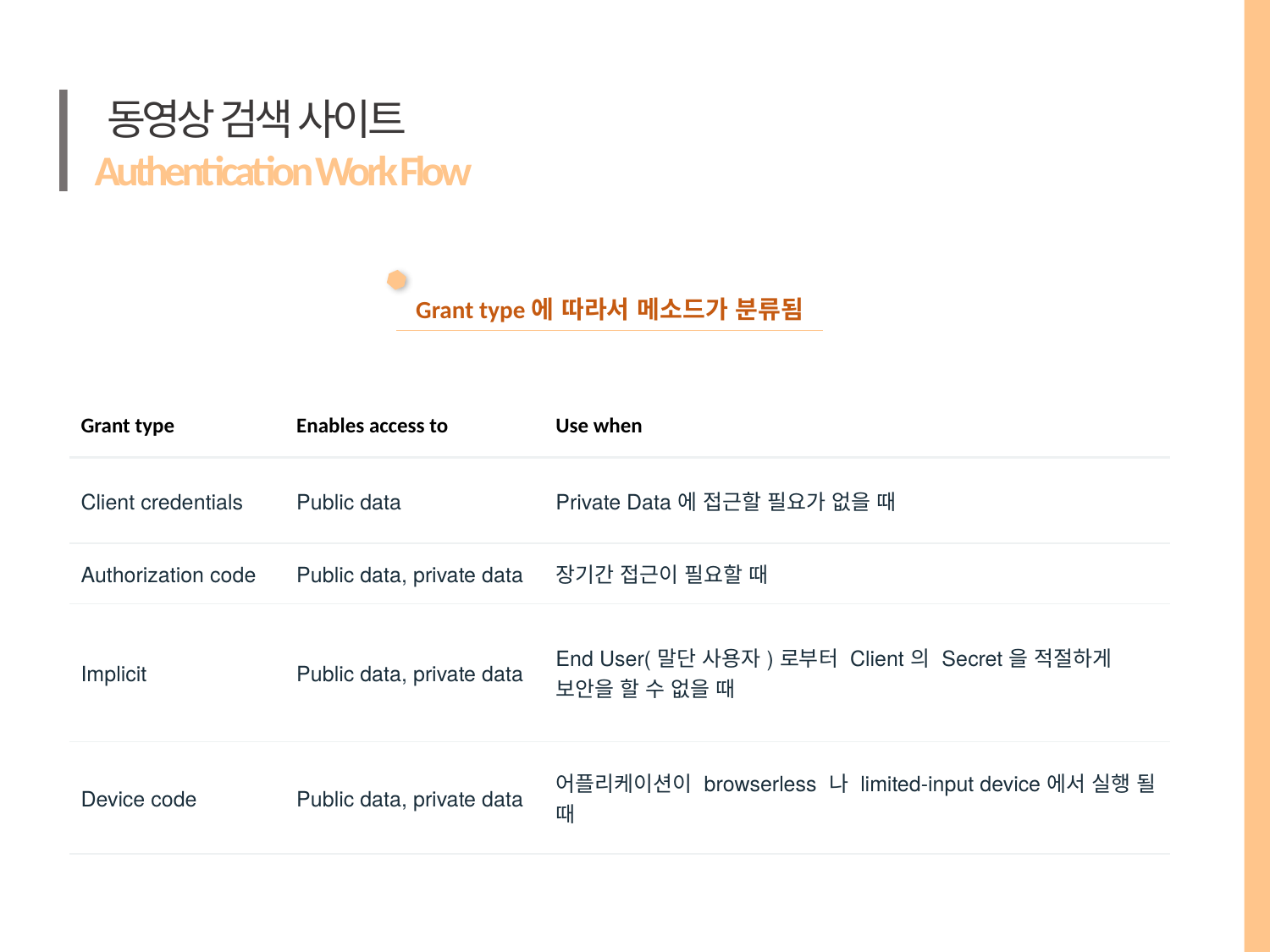

# 동영상 검색 사이트

Authentication Work Flow

Grant type에 따라서 메소드가 분류됨
| Grant type | Enables access to | Use when |
| --- | --- | --- |
| Client credentials | Public data | Private Data에 접근할 필요가 없을 때 |
| Authorization code | Public data, private data | 장기간 접근이 필요할 때 |
| Implicit | Public data, private data | End User(말단 사용자)로부터 Client의 Secret을 적절하게 보안을 할 수 없을 때 |
| Device code | Public data, private data | 어플리케이션이 browserless 나 limited-input device에서 실행 될 때 |
2 검색과 분류
1 회원가입
3  게시판
Searching and Categorizing
Posting
User Registration